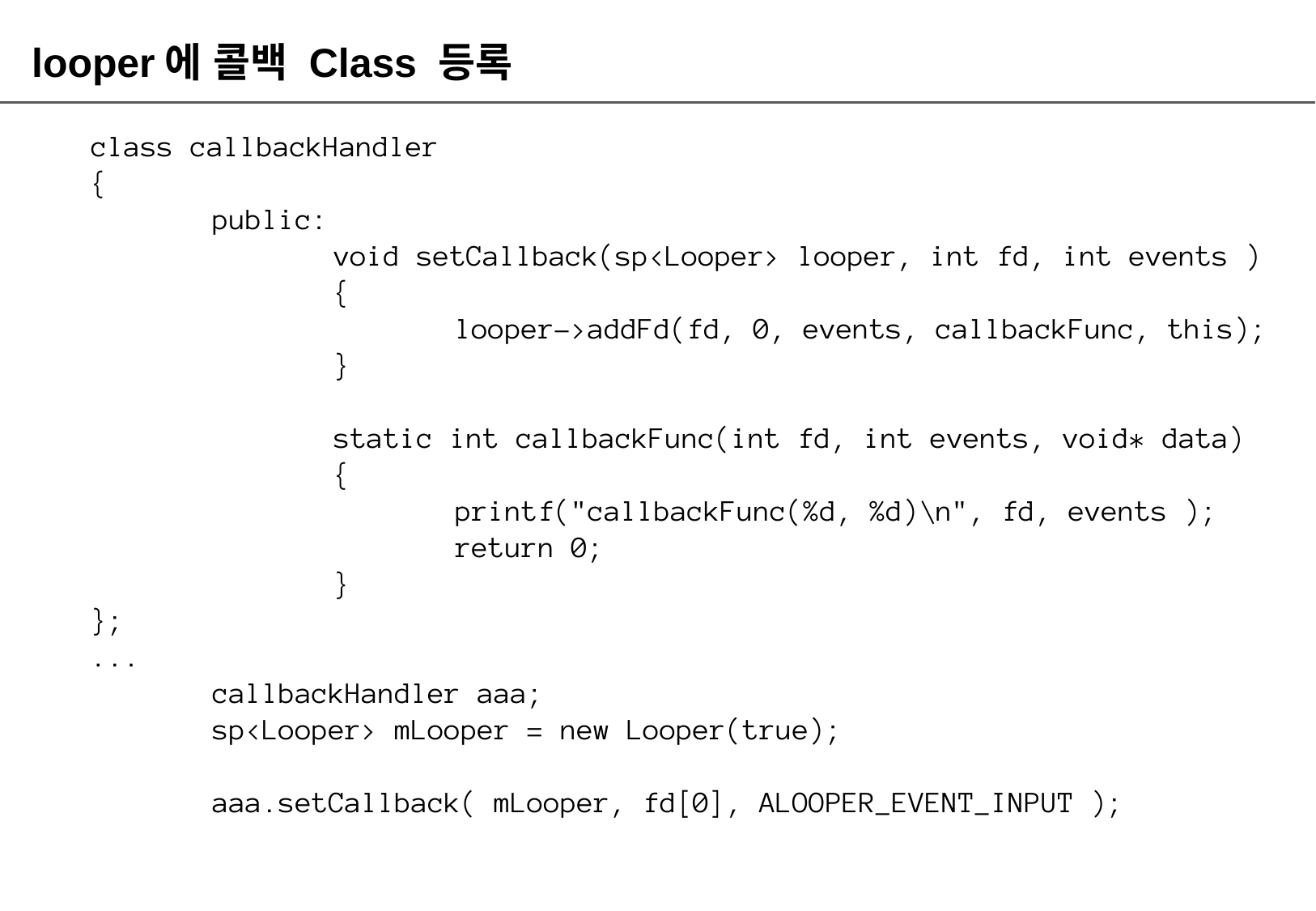

# looper에 콜백 Class 등록
class callbackHandler
{
	public:
		void setCallback(sp<Looper> looper, int fd, int events )
		{
			looper->addFd(fd, 0, events, callbackFunc, this);
		}

		static int callbackFunc(int fd, int events, void* data)
		{
			printf("callbackFunc(%d, %d)\n", fd, events );
			return 0;
		}
};
...
	callbackHandler aaa;
	sp<Looper> mLooper = new Looper(true);

	aaa.setCallback( mLooper, fd[0], ALOOPER_EVENT_INPUT );